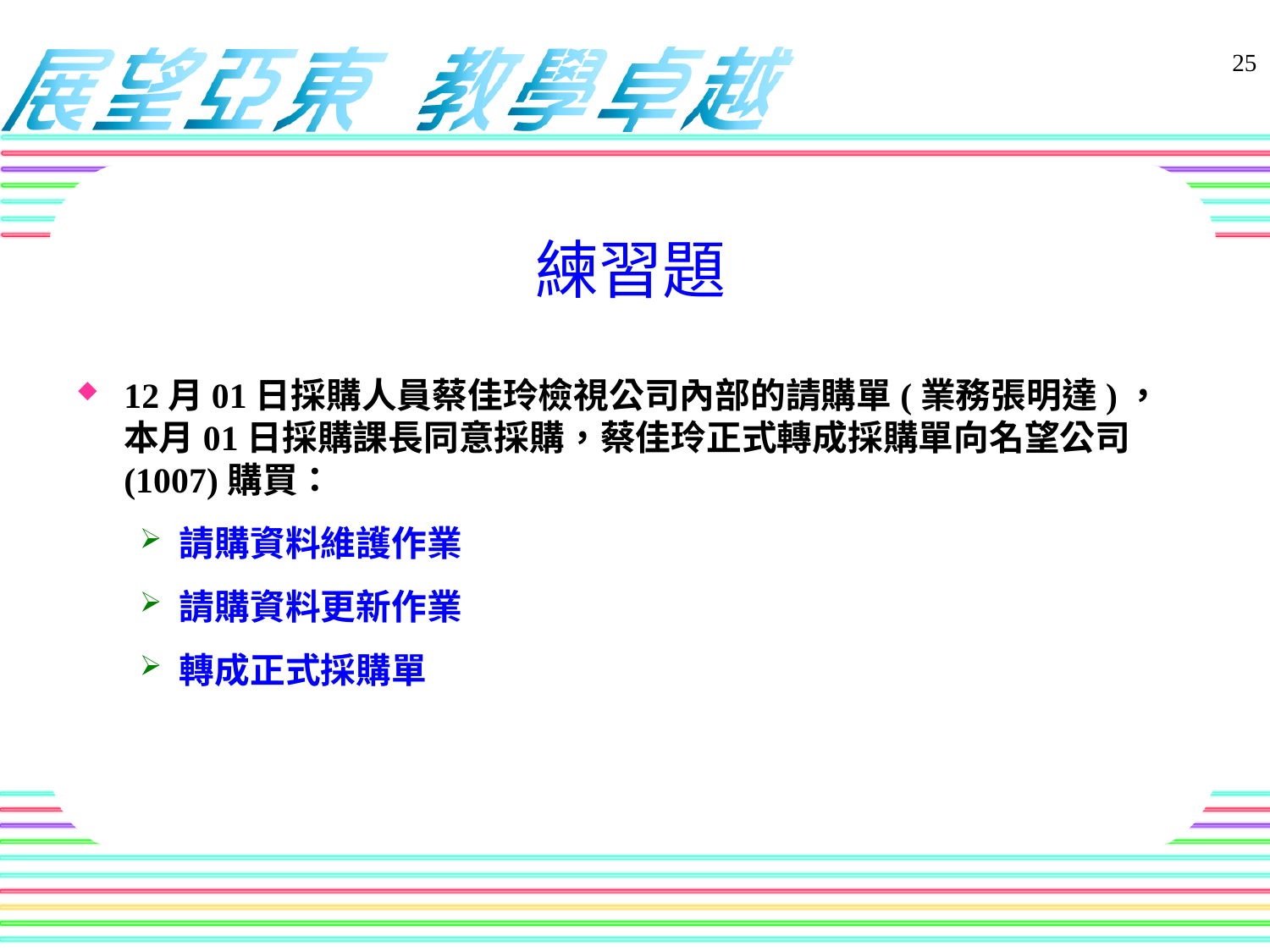

練習題
12月01日採購人員蔡佳玲檢視公司內部的請購單(業務張明達)，本月01日採購課長同意採購，蔡佳玲正式轉成採購單向名望公司(1007)購買：
請購資料維護作業
請購資料更新作業
轉成正式採購單
25